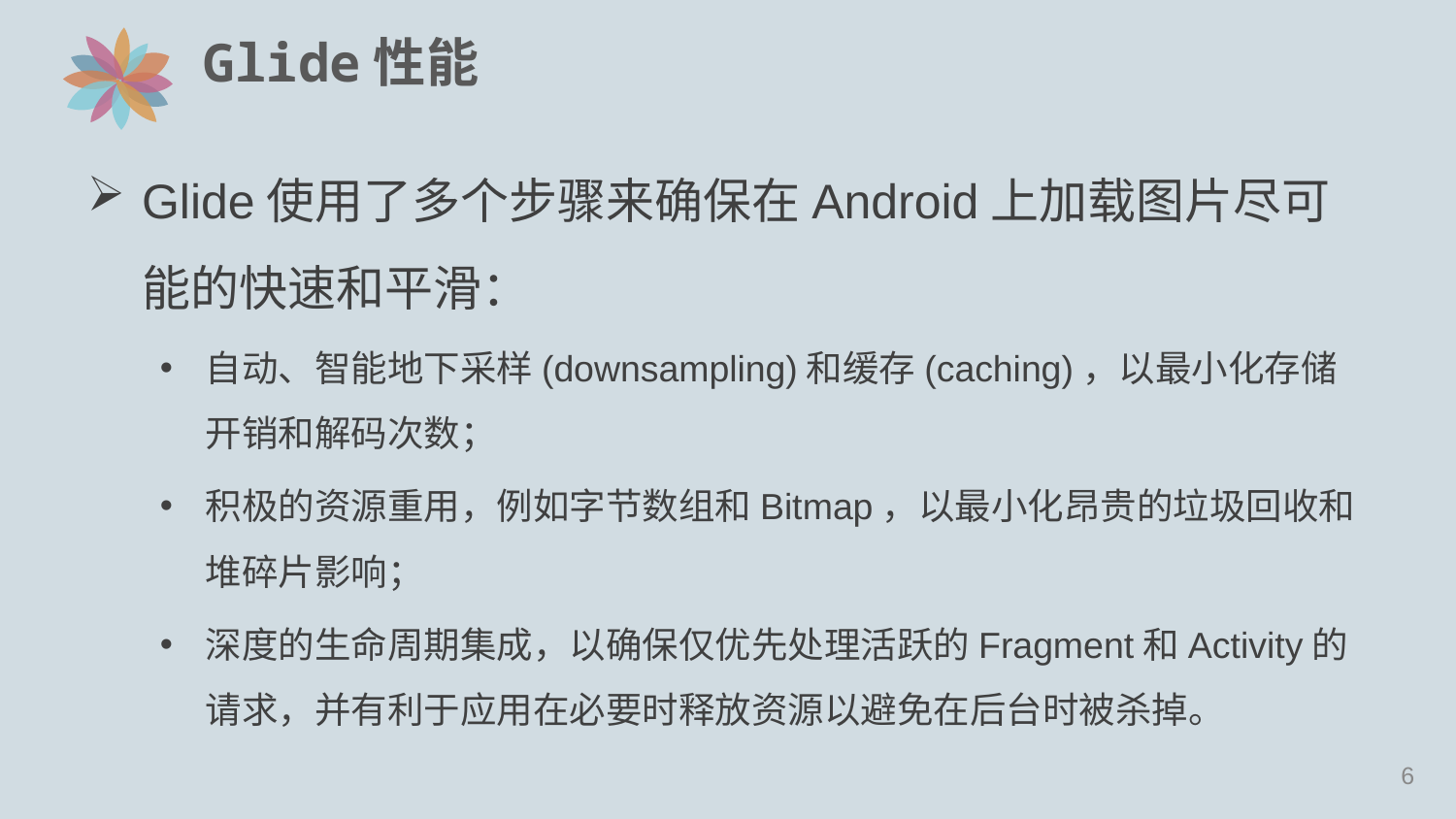

# Glide性能
Glide使用了多个步骤来确保在Android上加载图片尽可能的快速和平滑：
自动、智能地下采样(downsampling)和缓存(caching)，以最小化存储开销和解码次数；
积极的资源重用，例如字节数组和Bitmap，以最小化昂贵的垃圾回收和堆碎片影响；
深度的生命周期集成，以确保仅优先处理活跃的Fragment和Activity的请求，并有利于应用在必要时释放资源以避免在后台时被杀掉。

6